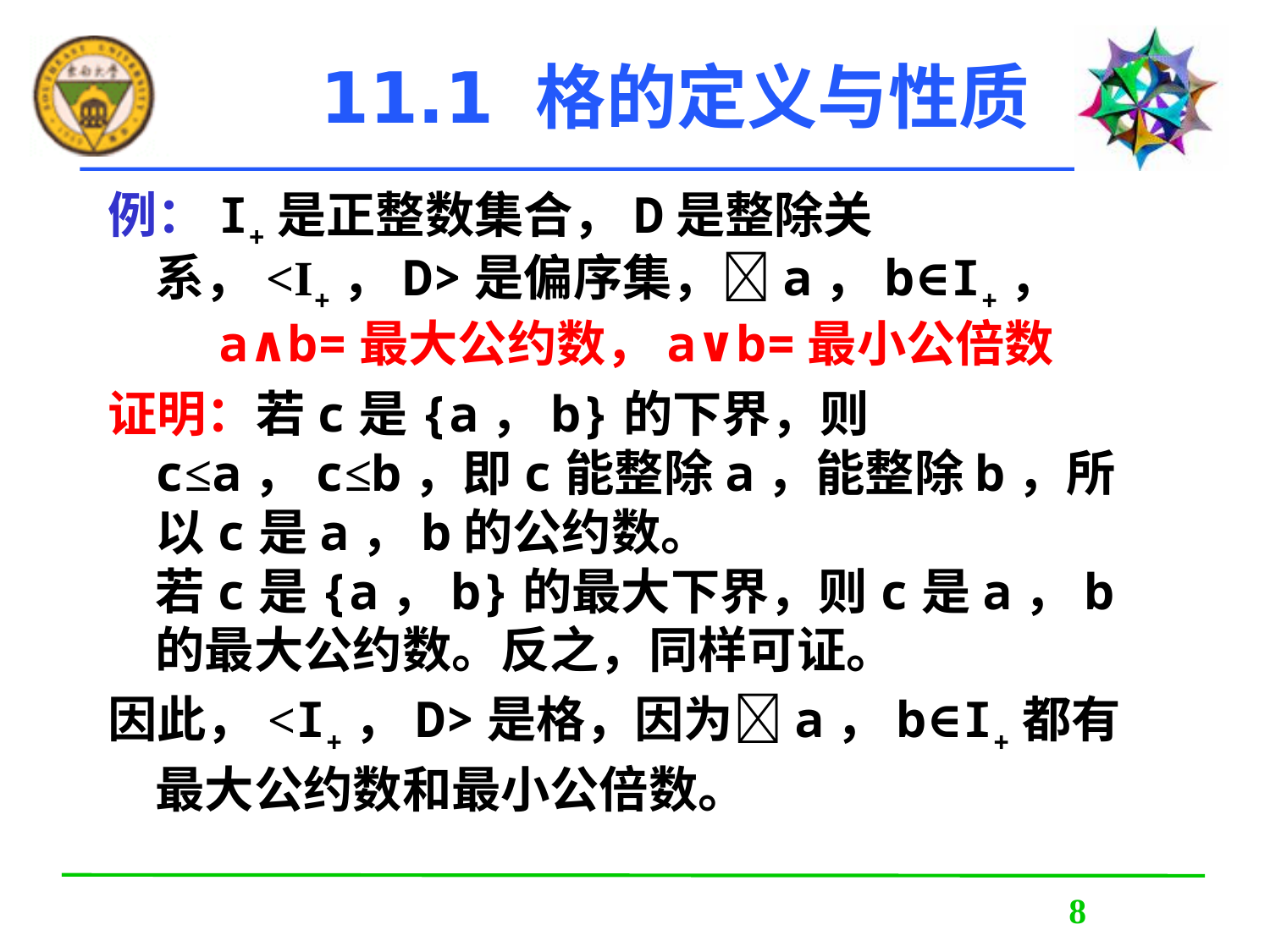

# 11.1 格的定义与性质
例：I+是正整数集合，D是整除关系，<I+，D>是偏序集，∀a，b∈I+，
         a∧b=最大公约数，a∨b=最小公倍数
证明：若c是{a，b}的下界，则c≤a，c≤b，即c能整除a，能整除b，所以c是a，b的公约数。
若c是{a，b}的最大下界，则c是a，b的最大公约数。反之，同样可证。
因此，<I+，D>是格，因为∀a，b∈I+都有最大公约数和最小公倍数。